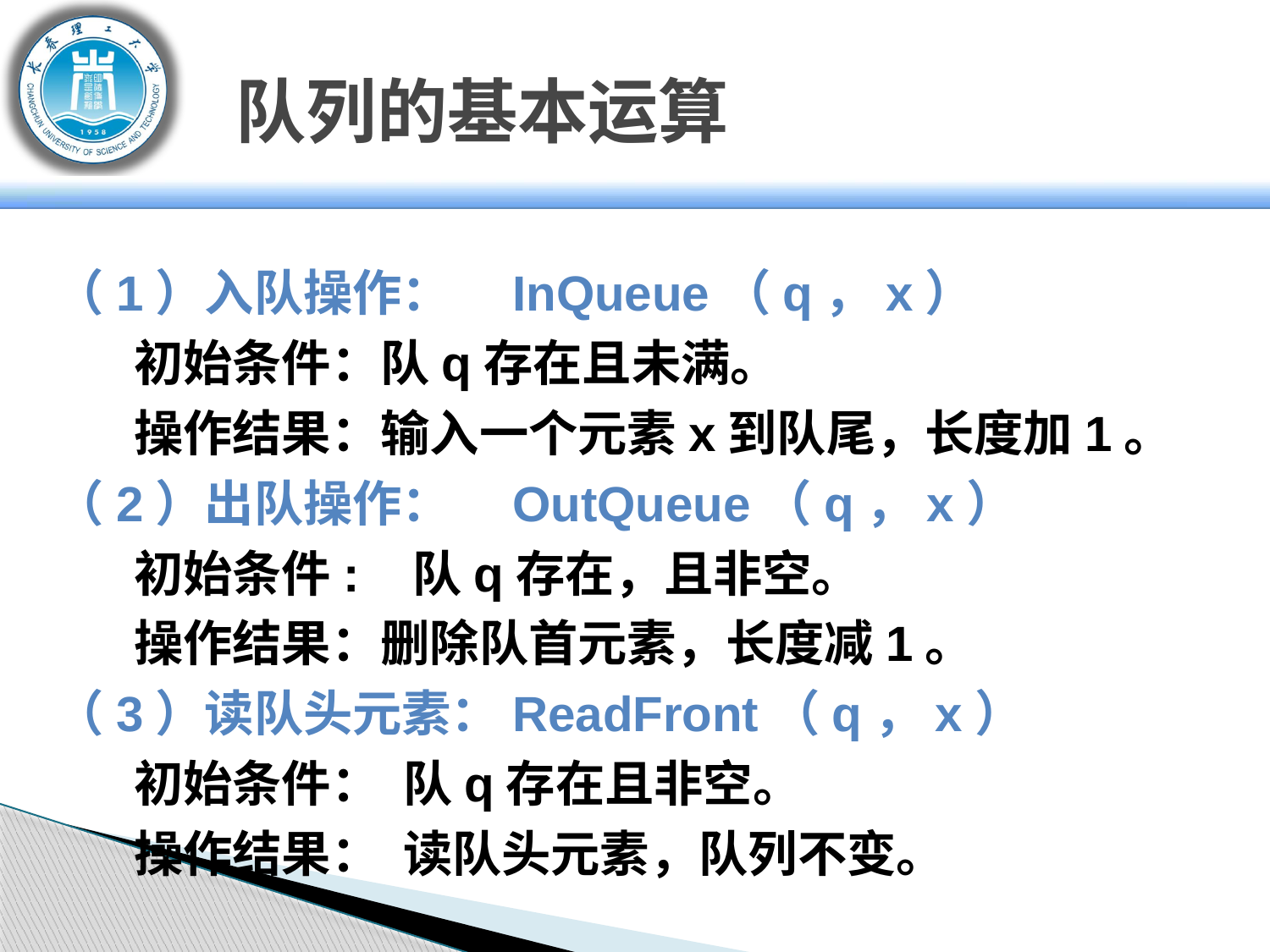

# 队列的基本运算
（1）入队操作：　InQueue（q，x）
      初始条件：队q存在且未满。
      操作结果：输入一个元素x到队尾，长度加1。
（2）出队操作：　OutQueue（q，x）
      初始条件:   队q存在，且非空。
      操作结果：删除队首元素，长度减1。
（3）读队头元素：ReadFront（q，x）
      初始条件：  队q存在且非空。
      操作结果：  读队头元素，队列不变。